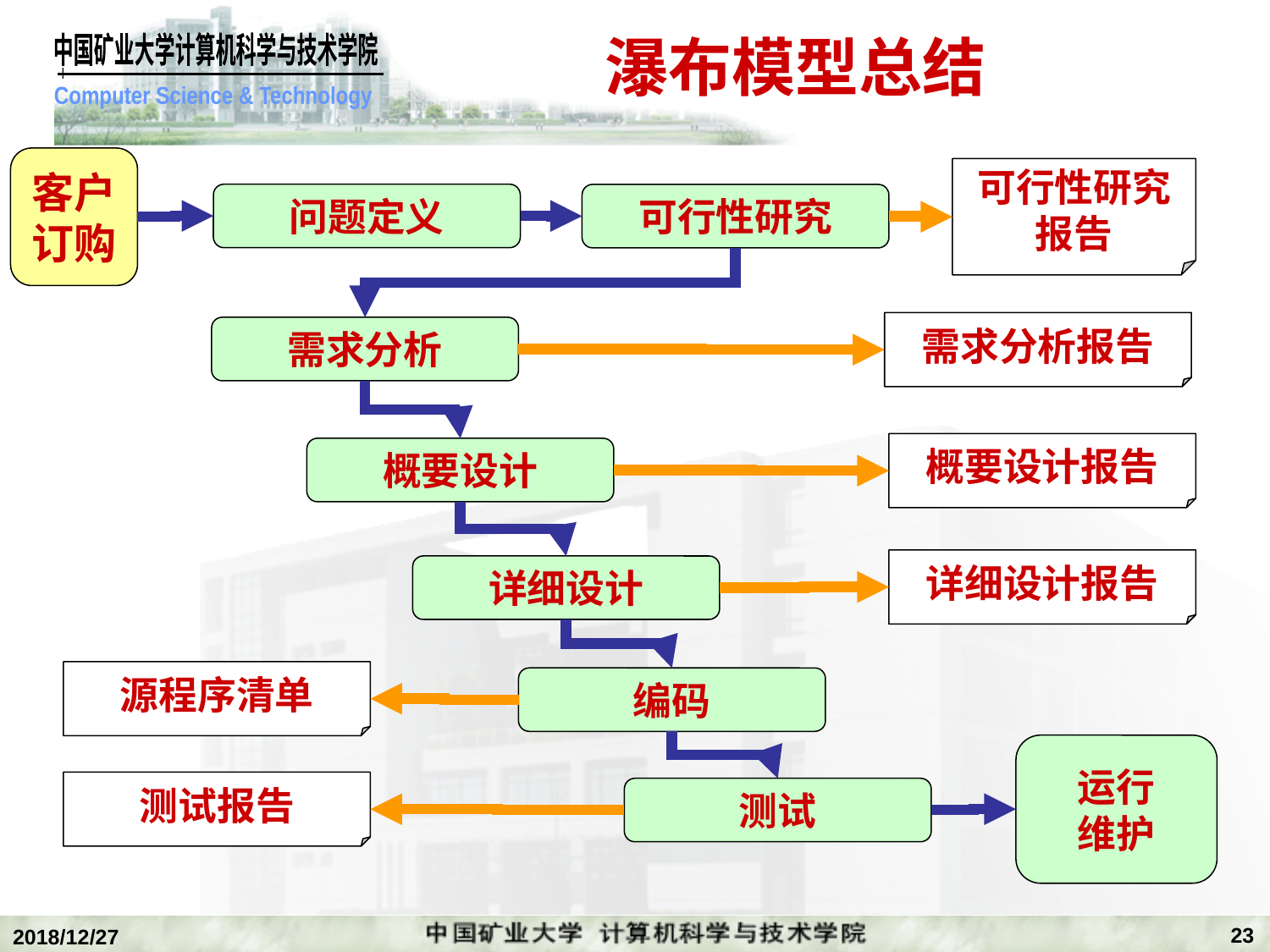

# 瀑布模型总结
客户
订购
可行性研究
报告
问题定义
可行性研究
需求分析报告
需求分析
概要设计报告
概要设计
详细设计报告
详细设计
源程序清单
编码
运行
维护
测试报告
测试
23
2018/12/27